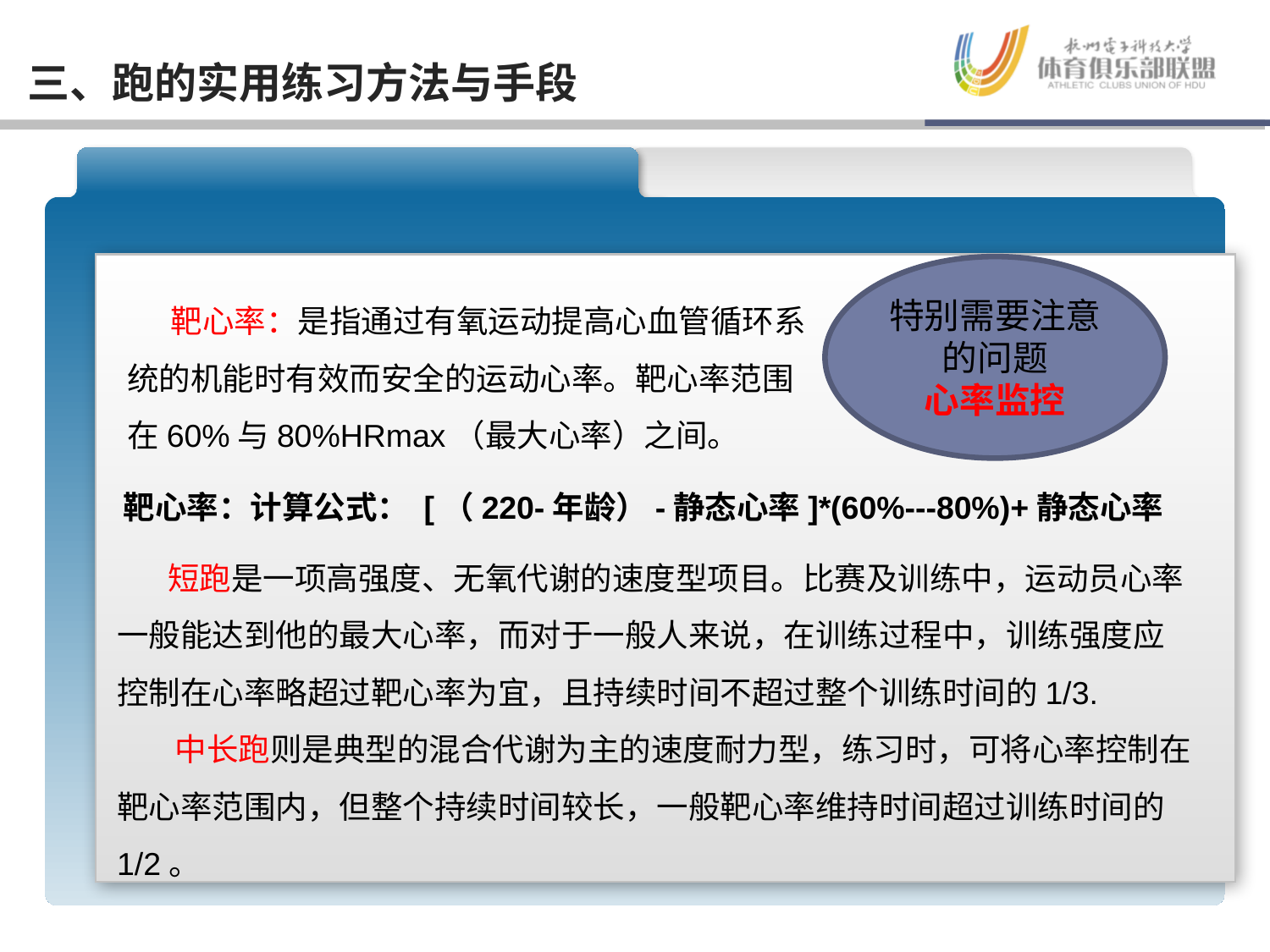

三、跑的实用练习方法与手段

#

特别需要注意的问题
心率监控
     靶心率：是指通过有氧运动提高心血管循环系统的机能时有效而安全的运动心率。靶心率范围在60%与80%HRmax（最大心率）之间。
靶心率：计算公式： [（220-年龄）-静态心率]*(60%---80%)+静态心率
      短跑是一项高强度、无氧代谢的速度型项目。比赛及训练中，运动员心率一般能达到他的最大心率，而对于一般人来说，在训练过程中，训练强度应控制在心率略超过靶心率为宜，且持续时间不超过整个训练时间的1/3.
       中长跑则是典型的混合代谢为主的速度耐力型，练习时，可将心率控制在靶心率范围内，但整个持续时间较长，一般靶心率维持时间超过训练时间的1/2。